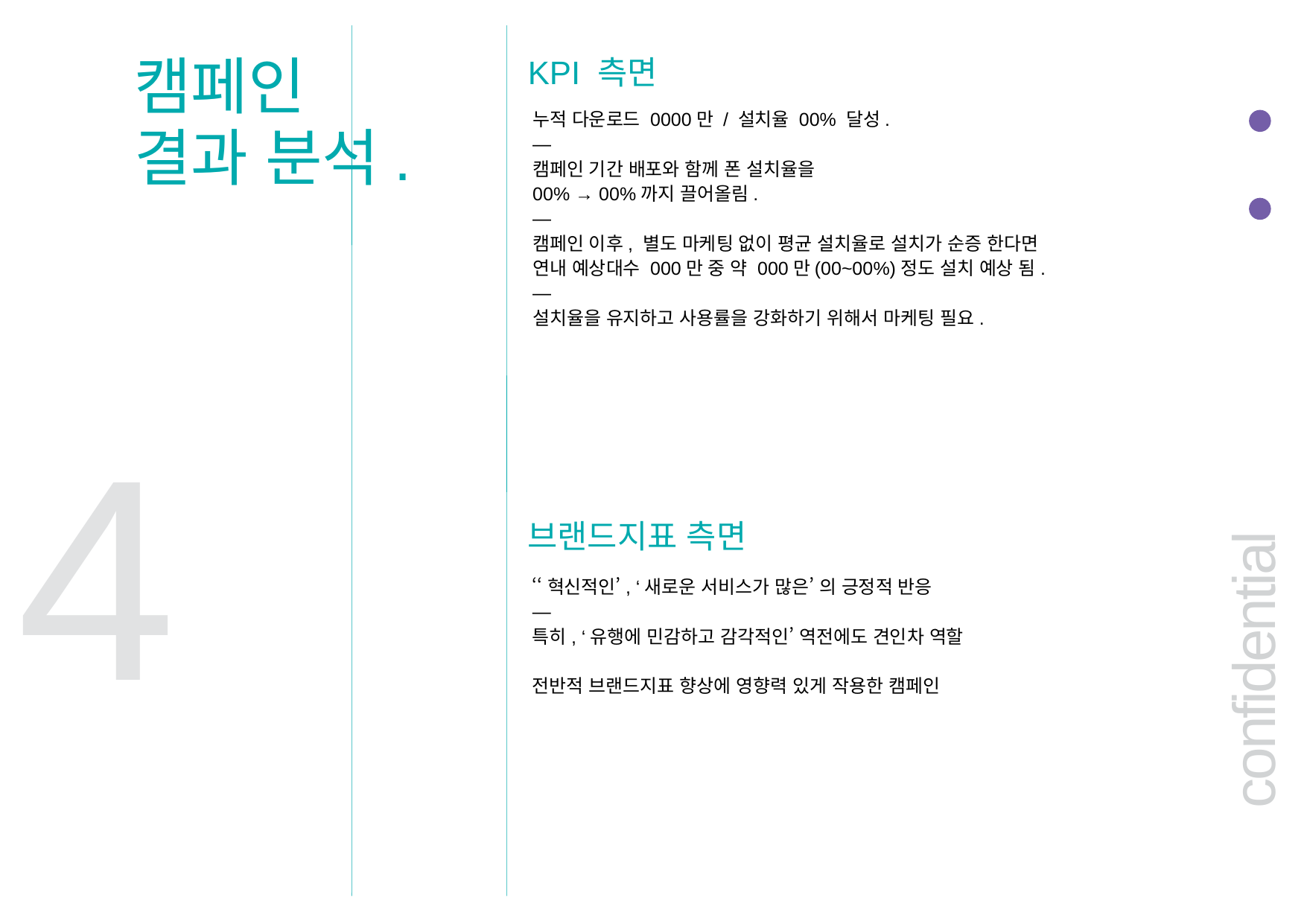

캠페인
결과 분석.
KPI 측면
누적 다운로드 0000만 / 설치율 00% 달성.
―
캠페인 기간 배포와 함께 폰 설치율을
00% → 00%까지 끌어올림.
―
캠페인 이후, 별도 마케팅 없이 평균 설치율로 설치가 순증 한다면
연내 예상대수 000만 중 약 000만(00~00%)정도 설치 예상 됨.
―
설치율을 유지하고 사용률을 강화하기 위해서 마케팅 필요.
4
브랜드지표 측면
‘‘혁신적인’, ‘새로운 서비스가 많은’ 의 긍정적 반응
―
특히, ‘유행에 민감하고 감각적인’ 역전에도 견인차 역할

전반적 브랜드지표 향상에 영향력 있게 작용한 캠페인
confidential